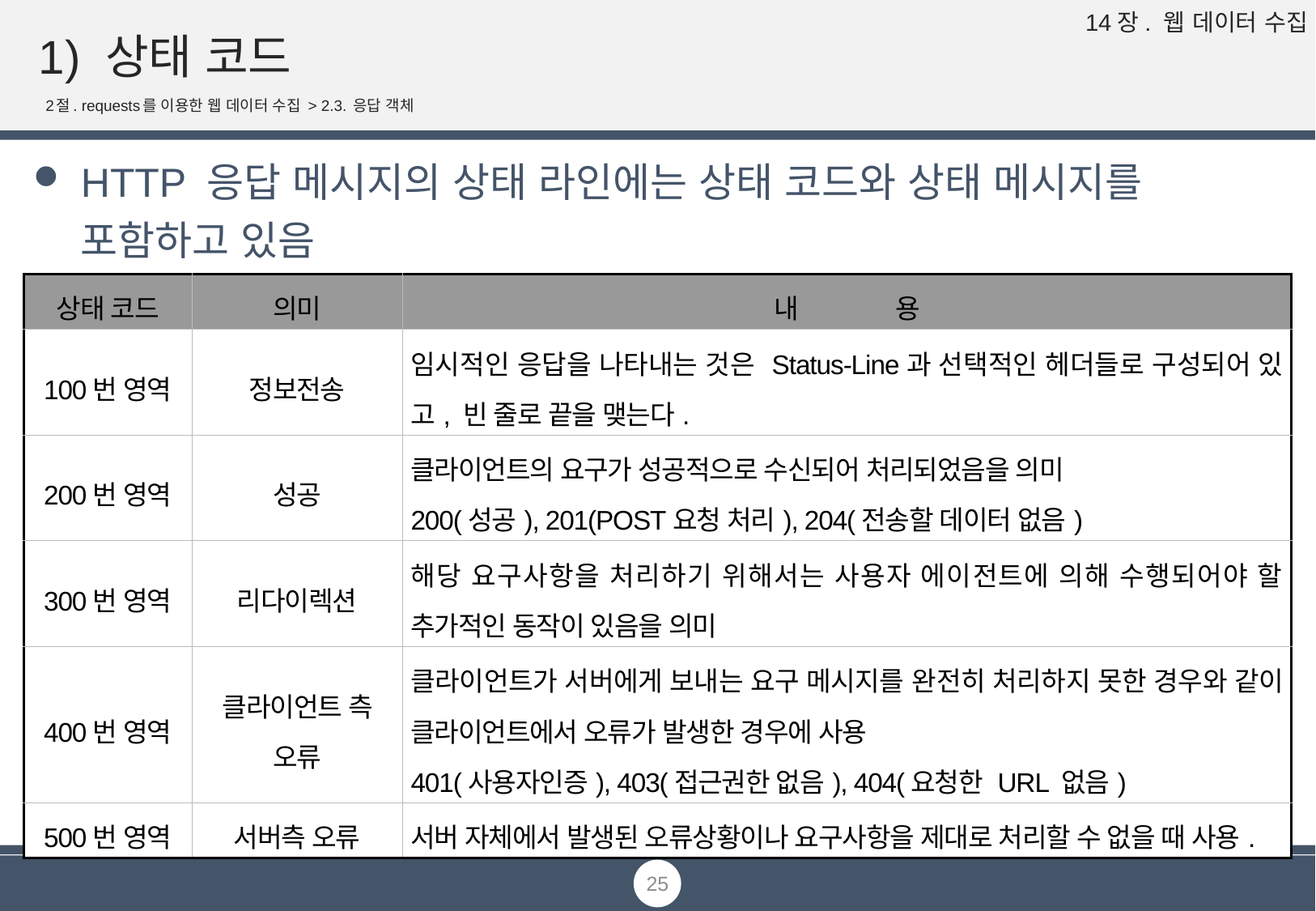

# 1) 상태 코드
2절. requests를 이용한 웹 데이터 수집 > 2.3. 응답 객체
HTTP 응답 메시지의 상태 라인에는 상태 코드와 상태 메시지를 포함하고 있음

| 상태 코드 | 의미 | 내 용 |
| --- | --- | --- |
| 100번 영역 | 정보전송 | 임시적인 응답을 나타내는 것은 Status-Line과 선택적인 헤더들로 구성되어 있고, 빈 줄로 끝을 맺는다. |
| 200번 영역 | 성공 | 클라이언트의 요구가 성공적으로 수신되어 처리되었음을 의미 200(성공), 201(POST요청 처리), 204(전송할 데이터 없음) |
| 300번 영역 | 리다이렉션 | 해당 요구사항을 처리하기 위해서는 사용자 에이전트에 의해 수행되어야 할 추가적인 동작이 있음을 의미 |
| 400번 영역 | 클라이언트 측 오류 | 클라이언트가 서버에게 보내는 요구 메시지를 완전히 처리하지 못한 경우와 같이 클라이언트에서 오류가 발생한 경우에 사용 401(사용자인증), 403(접근권한 없음), 404(요청한 URL 없음) |
| 500번 영역 | 서버측 오류 | 서버 자체에서 발생된 오류상황이나 요구사항을 제대로 처리할 수 없을 때 사용. |
25